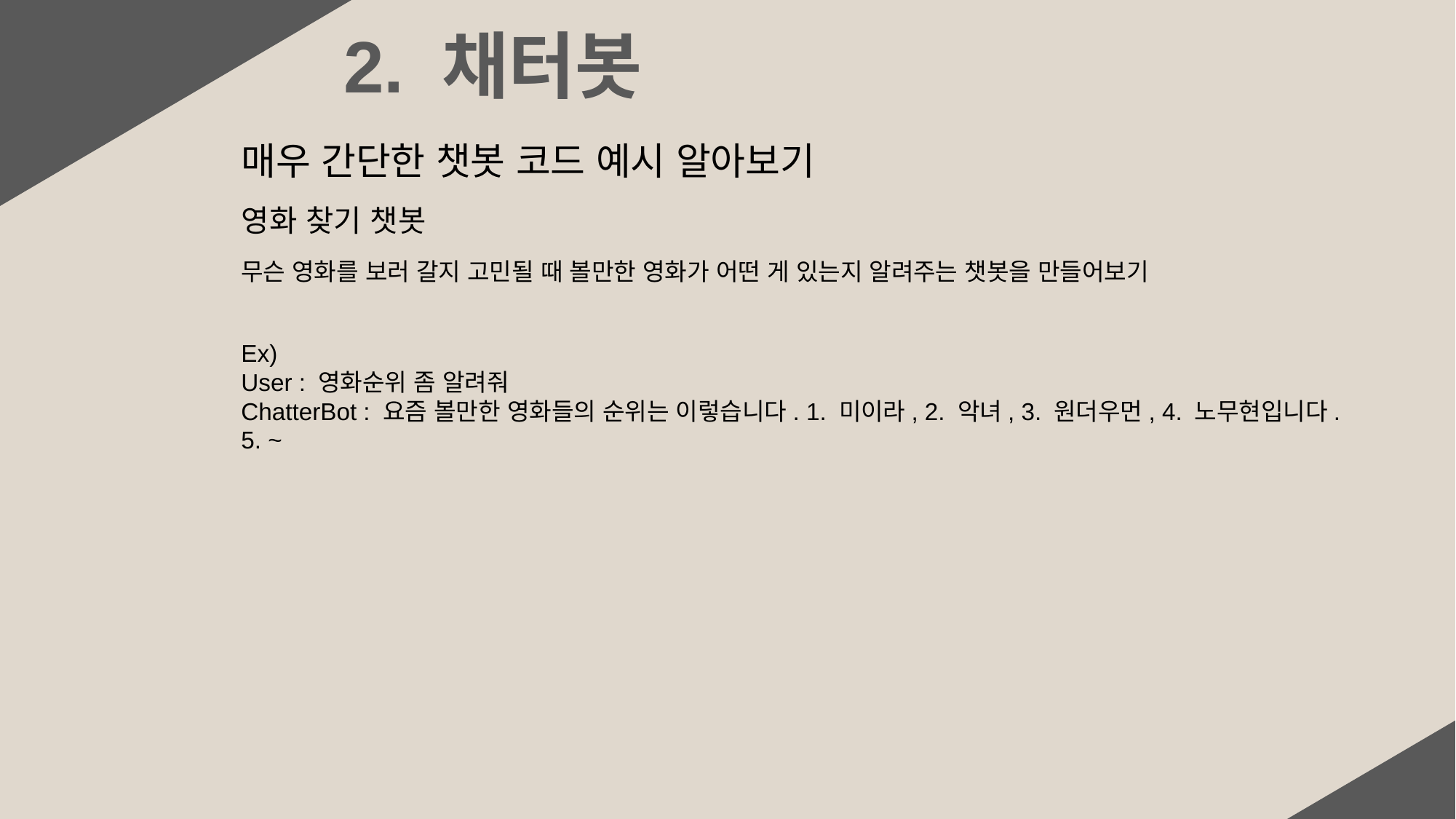

2. 채터봇
매우 간단한 챗봇 코드 예시 알아보기
영화 찾기 챗봇
무슨 영화를 보러 갈지 고민될 때 볼만한 영화가 어떤 게 있는지 알려주는 챗봇을 만들어보기
Ex)
User : 영화순위 좀 알려줘
ChatterBot : 요즘 볼만한 영화들의 순위는 이렇습니다. 1. 미이라, 2. 악녀, 3. 원더우먼, 4. 노무현입니다. 5. ~